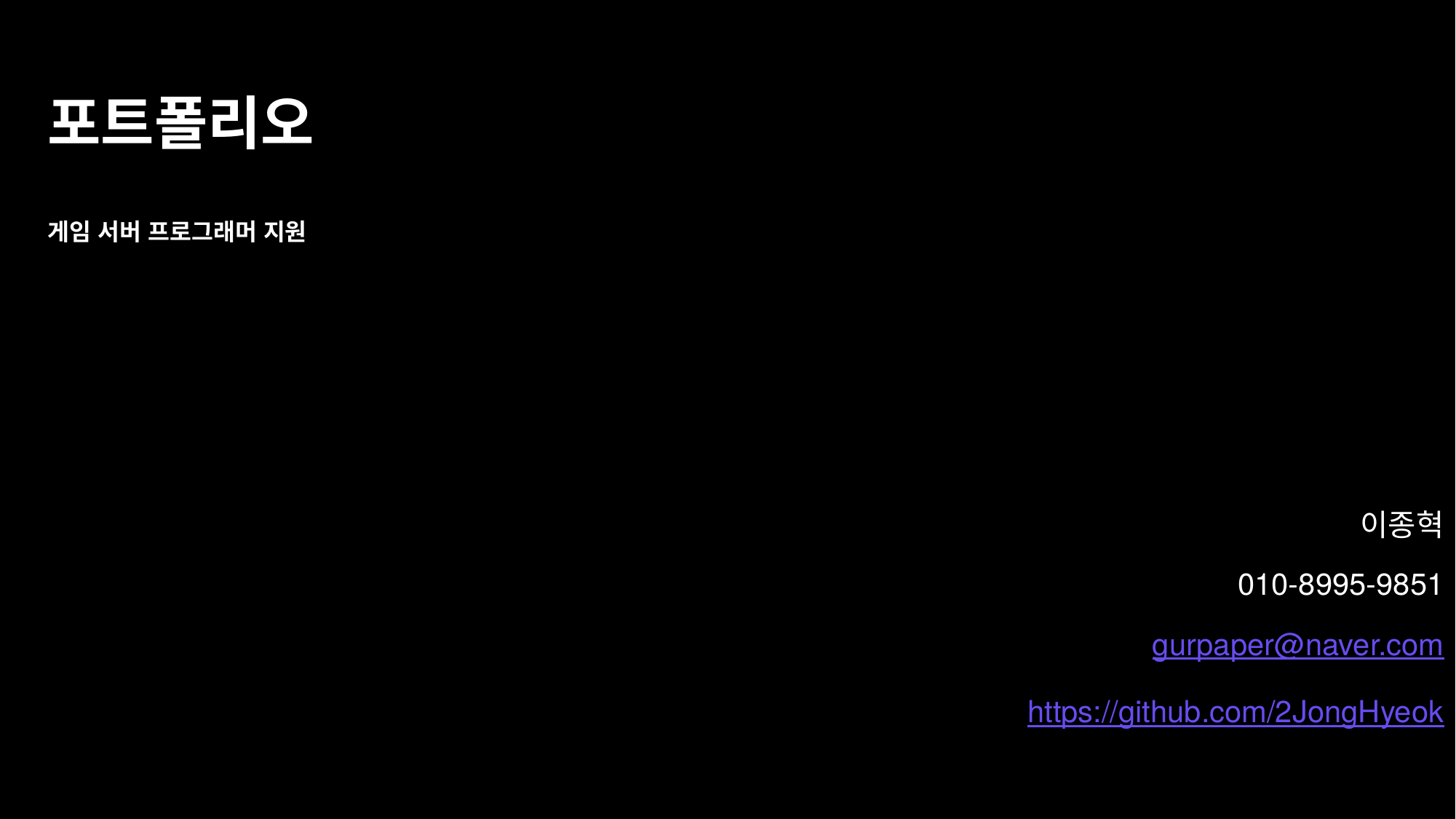

# 포트폴리오 게임 서버 프로그래머 지원
이종혁
010-8995-9851
gurpaper@naver.com
https://github.com/2JongHyeok